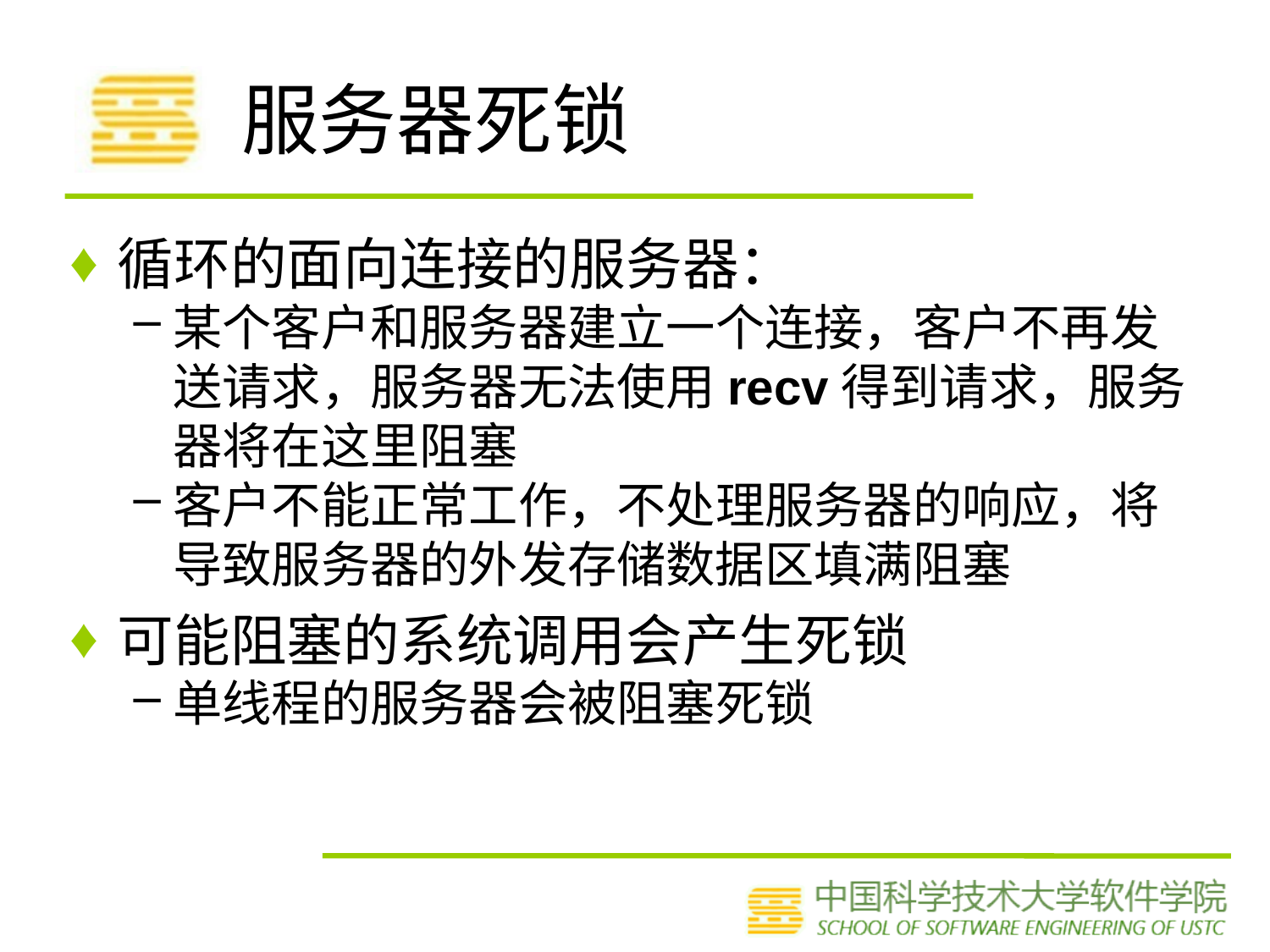

# 服务器死锁
循环的面向连接的服务器：
某个客户和服务器建立一个连接，客户不再发送请求，服务器无法使用recv得到请求，服务器将在这里阻塞
客户不能正常工作，不处理服务器的响应，将导致服务器的外发存储数据区填满阻塞
可能阻塞的系统调用会产生死锁
单线程的服务器会被阻塞死锁